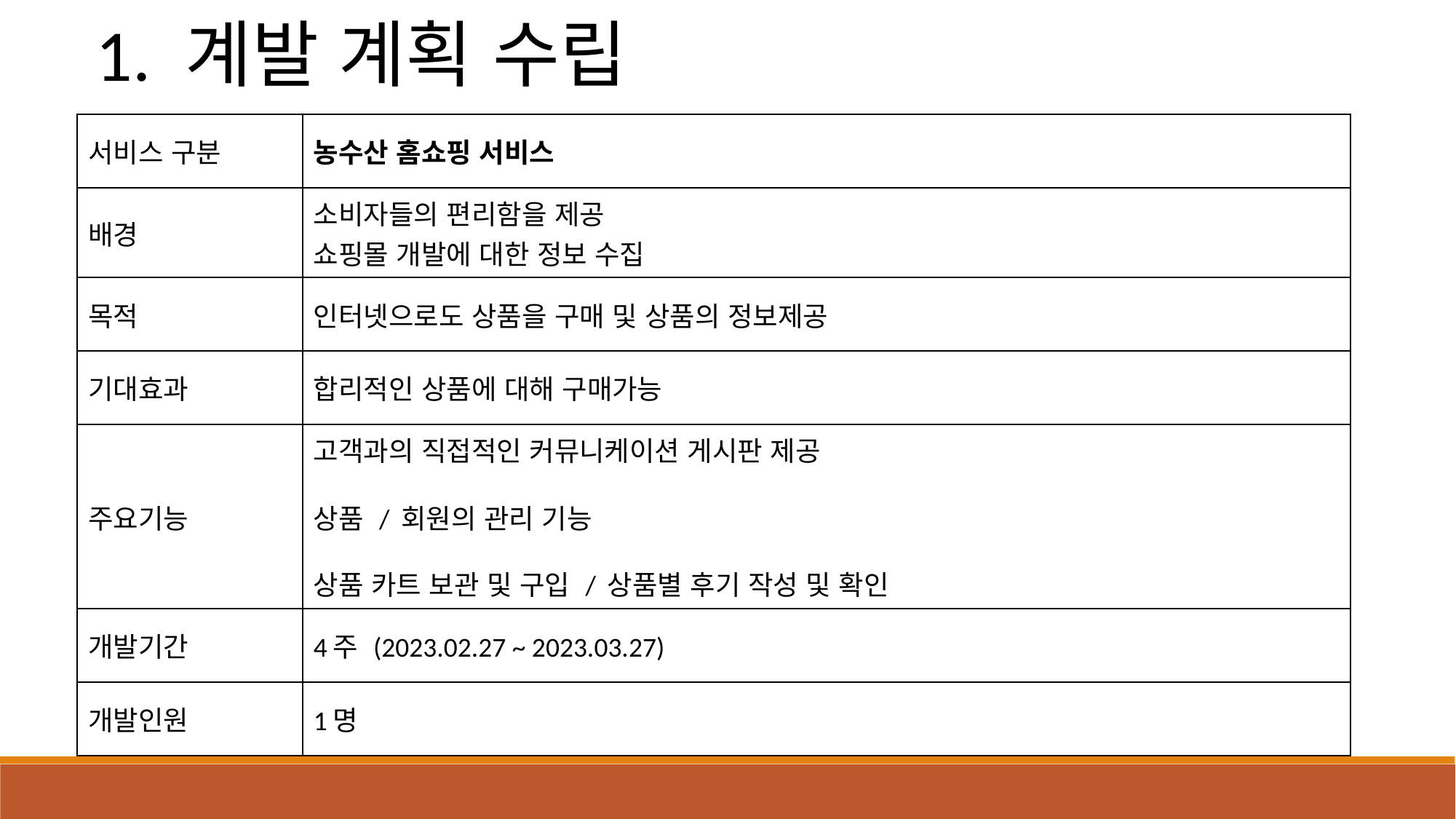

1. 계발 계획 수립
| 서비스 구분 | 농수산 홈쇼핑 서비스 |
| --- | --- |
| 배경 | 소비자들의 편리함을 제공 쇼핑몰 개발에 대한 정보 수집 |
| 목적 | 인터넷으로도 상품을 구매 및 상품의 정보제공 |
| 기대효과 | 합리적인 상품에 대해 구매가능 |
| 주요기능 | 고객과의 직접적인 커뮤니케이션 게시판 제공 상품 / 회원의 관리 기능 상품 카트 보관 및 구입 / 상품별 후기 작성 및 확인 |
| 개발기간 | 4주 (2023.02.27 ~ 2023.03.27) |
| 개발인원 | 1명 |